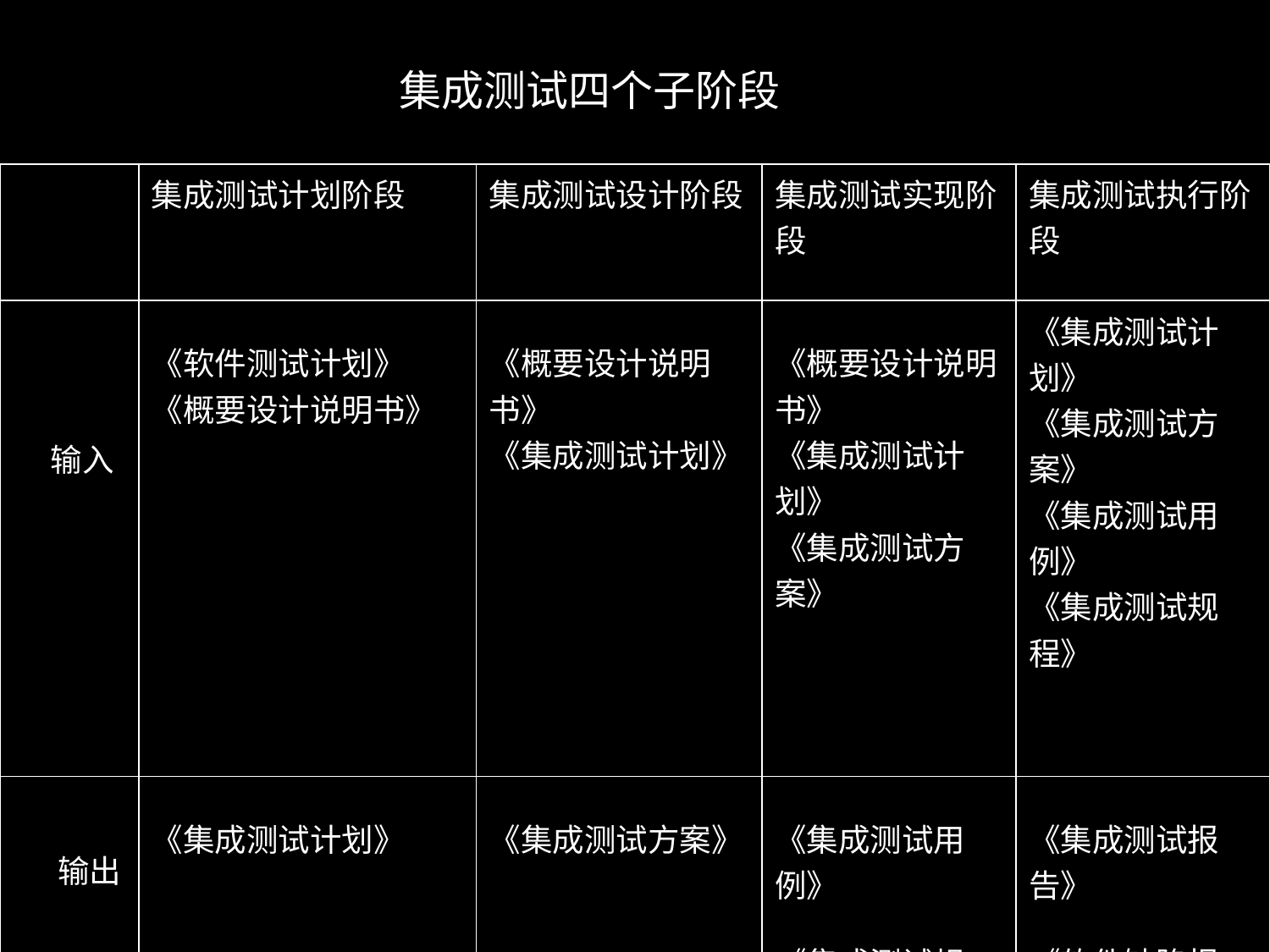

# 集成测试四个子阶段
|  | 集成测试计划阶段 | 集成测试设计阶段 | 集成测试实现阶段 | 集成测试执行阶段 |
| --- | --- | --- | --- | --- |
| 输入 | 《软件测试计划》 《概要设计说明书》 | 《概要设计说明书》 《集成测试计划》 | 《概要设计说明书》 《集成测试计划》 《集成测试方案》 | 《集成测试计划》 《集成测试方案》 《集成测试用例》 《集成测试规程》 |
| 输出 | 《集成测试计划》 | 《集成测试方案》 | 《集成测试用例》 《集成测试规程》 | 《集成测试报告》 《软件缺陷报告》 |